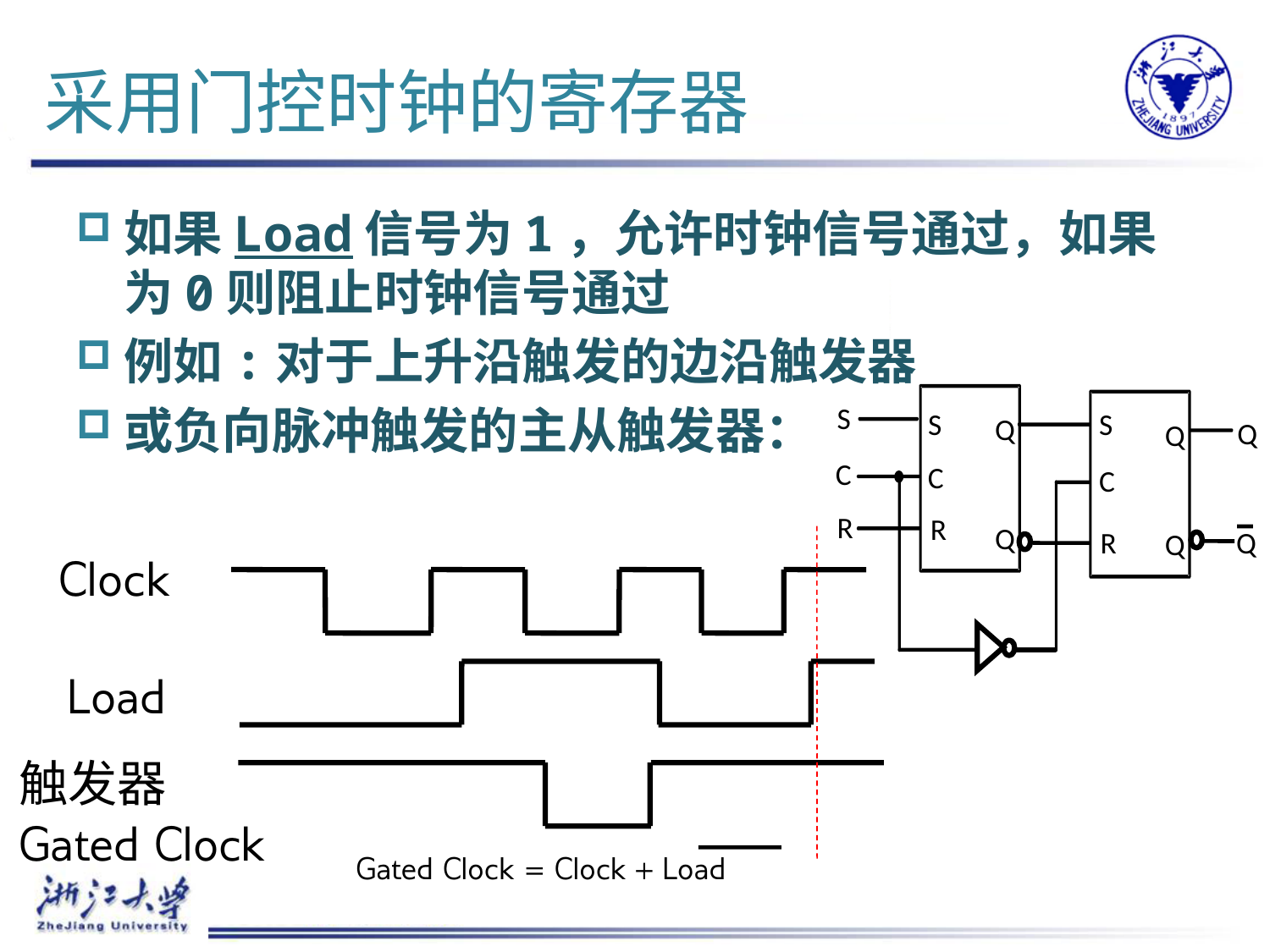

# 采用门控时钟的寄存器
如果Load信号为1，允许时钟信号通过，如果为0则阻止时钟信号通过
例如:对于上升沿触发的边沿触发器
或负向脉冲触发的主从触发器：

S
S
S
Q
Q
Q

C
C
C

R
R
Q
R
Q

Q

Clock

Load

触发器
Gated Clock

Gated Clock = Clock + Load